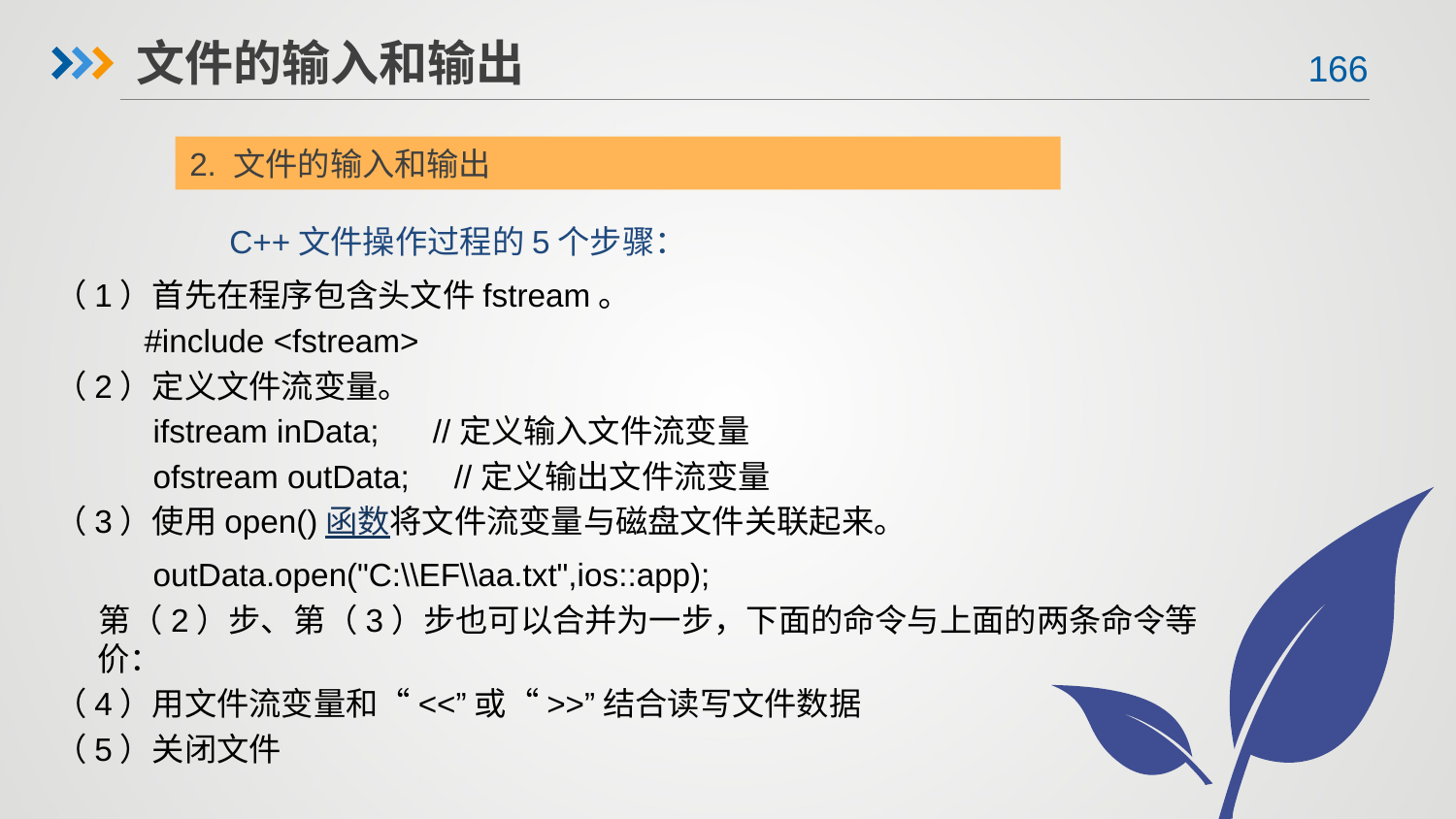

文件的输入和输出
2. 文件的输入和输出
C++文件操作过程的5个步骤：
（1）首先在程序包含头文件fstream。
          #include <fstream>
（2）定义文件流变量。
           ifstream inData;      //定义输入文件流变量
           ofstream outData;     //定义输出文件流变量
（3）使用open()函数将文件流变量与磁盘文件关联起来。
           outData.open("C:\\EF\\aa.txt",ios::app);
     第（2）步、第（3）步也可以合并为一步，下面的命令与上面的两条命令等价：
（4）用文件流变量和“<<”或“>>”结合读写文件数据
（5）关闭文件